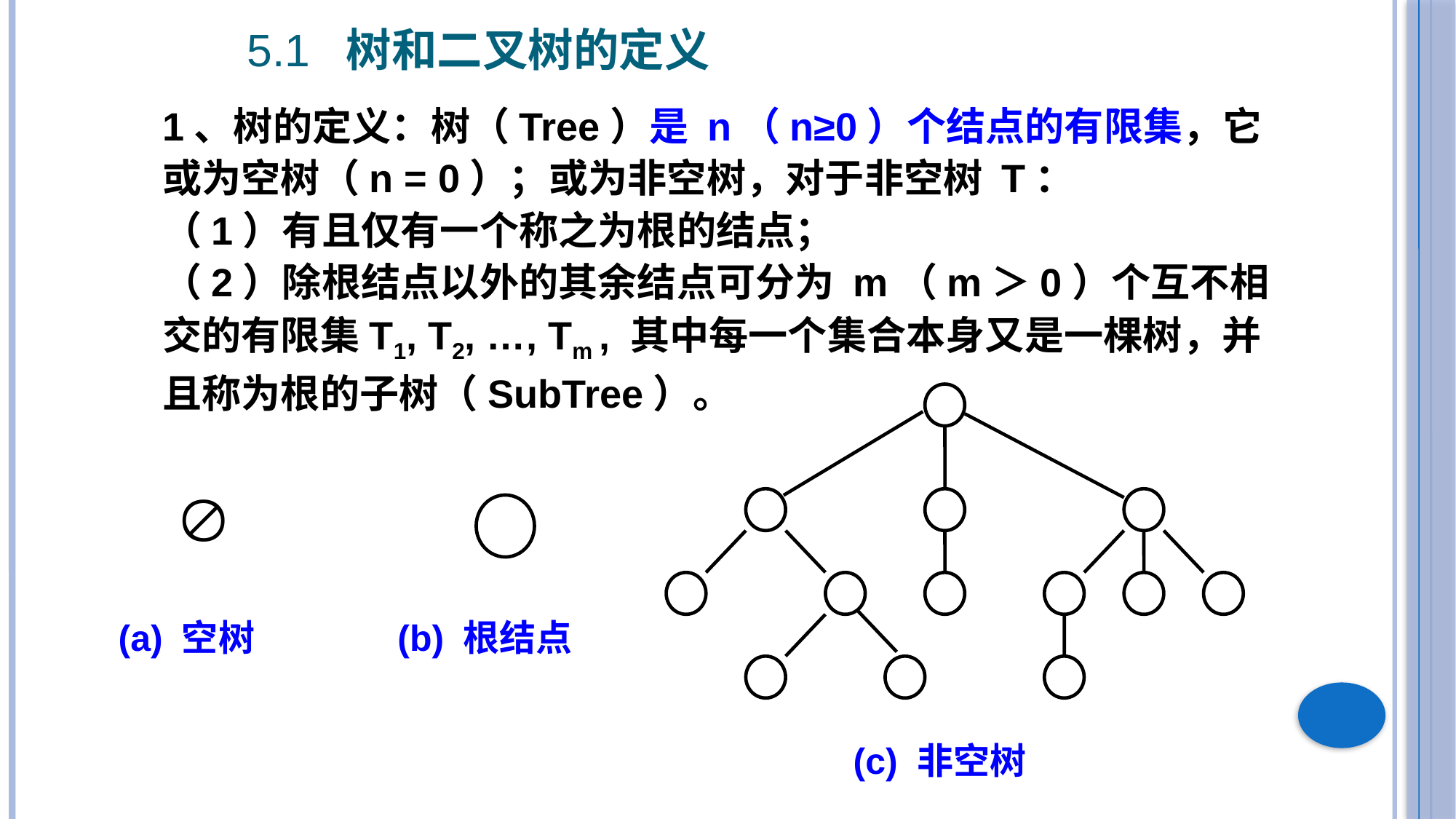

5.1  树和二叉树的定义
1、树的定义：树（Tree）是 n（n≥0）个结点的有限集，它或为空树（n = 0）；或为非空树，对于非空树 T：
（1）有且仅有一个称之为根的结点；
（2）除根结点以外的其余结点可分为 m（m＞0）个互不相交的有限集T1, T2, …, Tm , 其中每一个集合本身又是一棵树，并且称为根的子树（SubTree）。

∅

(a) 空树
(b) 根结点
(c) 非空树